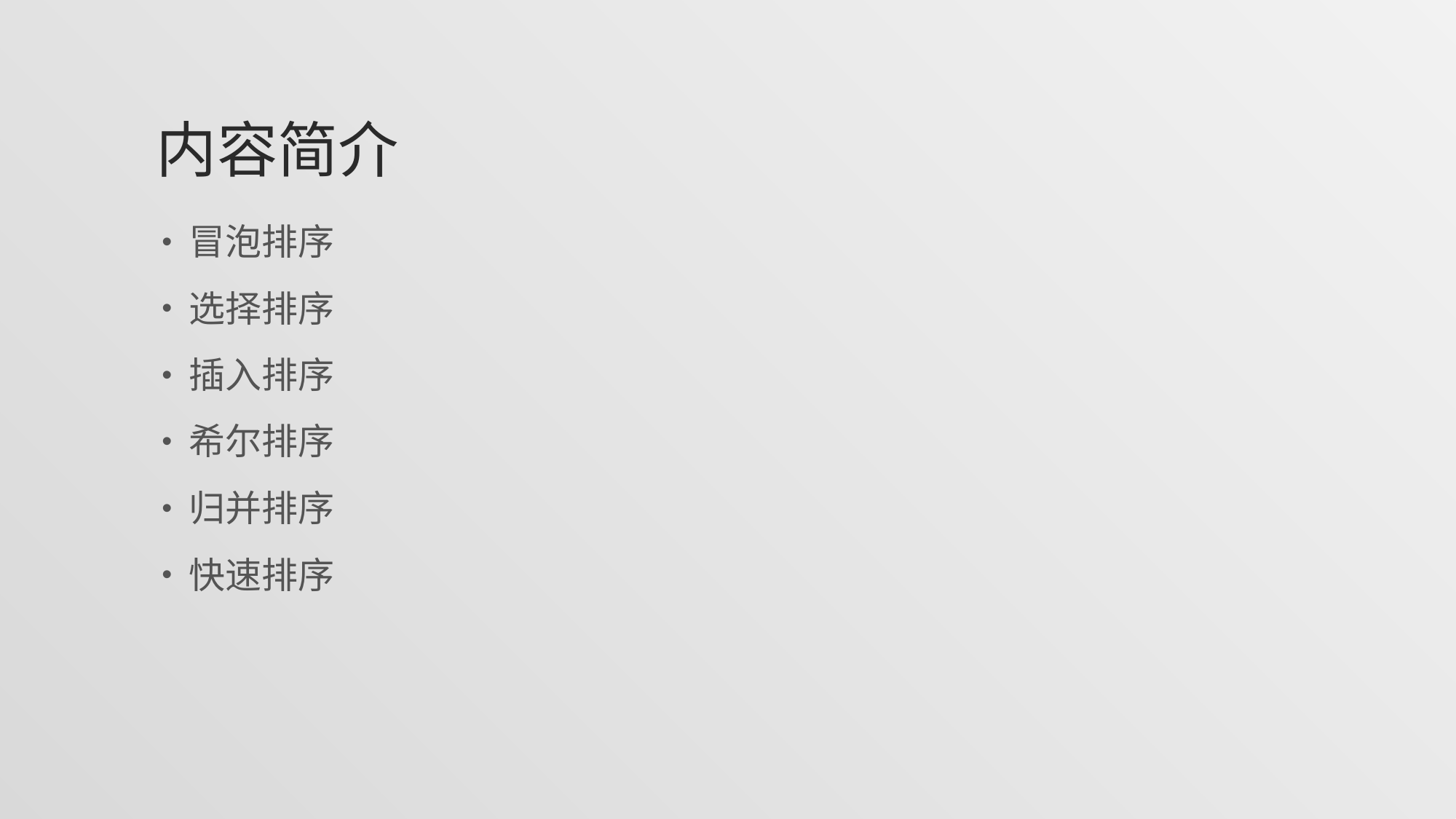

# 内容简介
冒泡排序
选择排序
插入排序
希尔排序
归并排序
快速排序